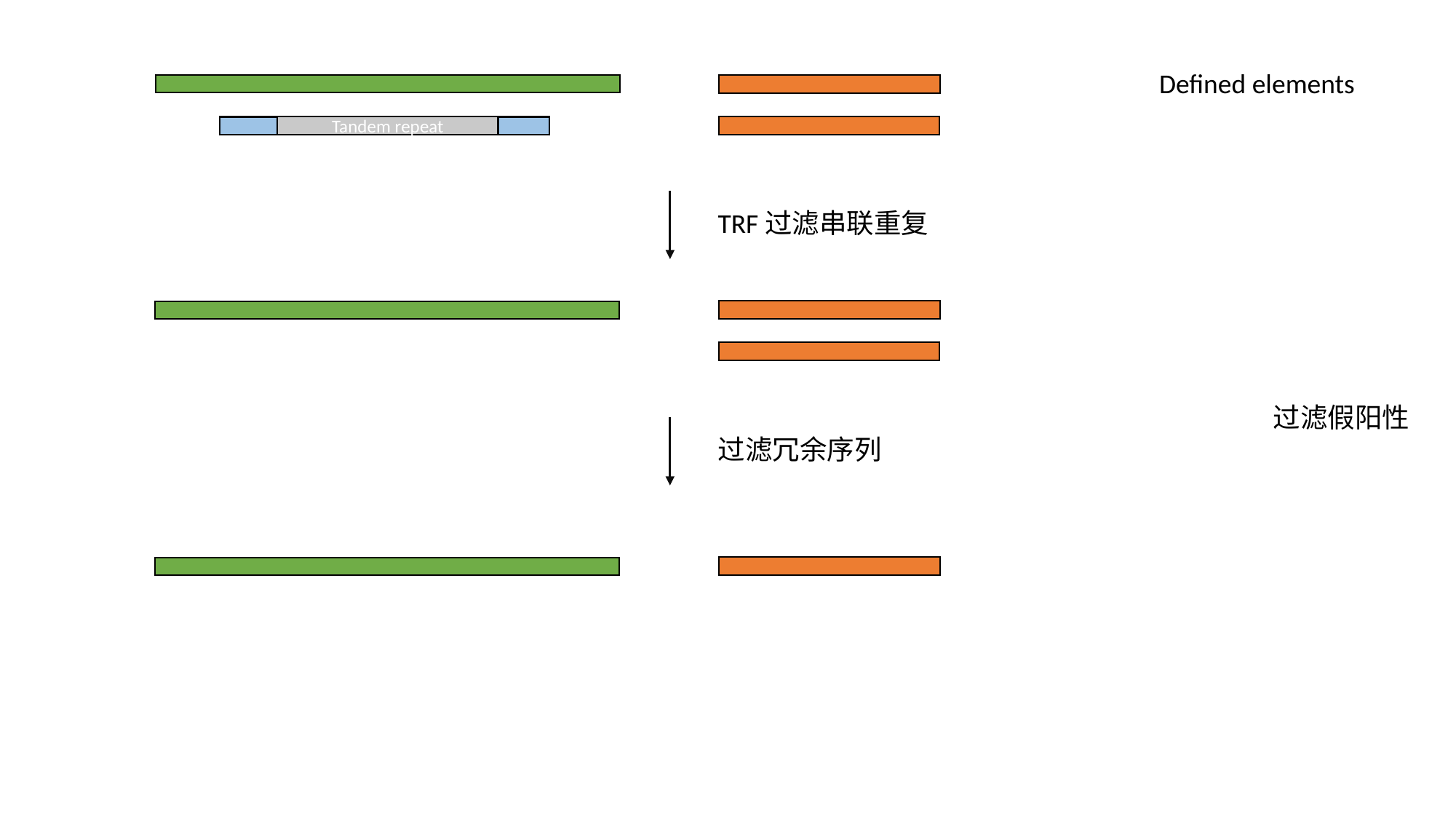

Defined elements

Tandem repeat

TRF过滤串联重复

过滤假阳性
过滤冗余序列